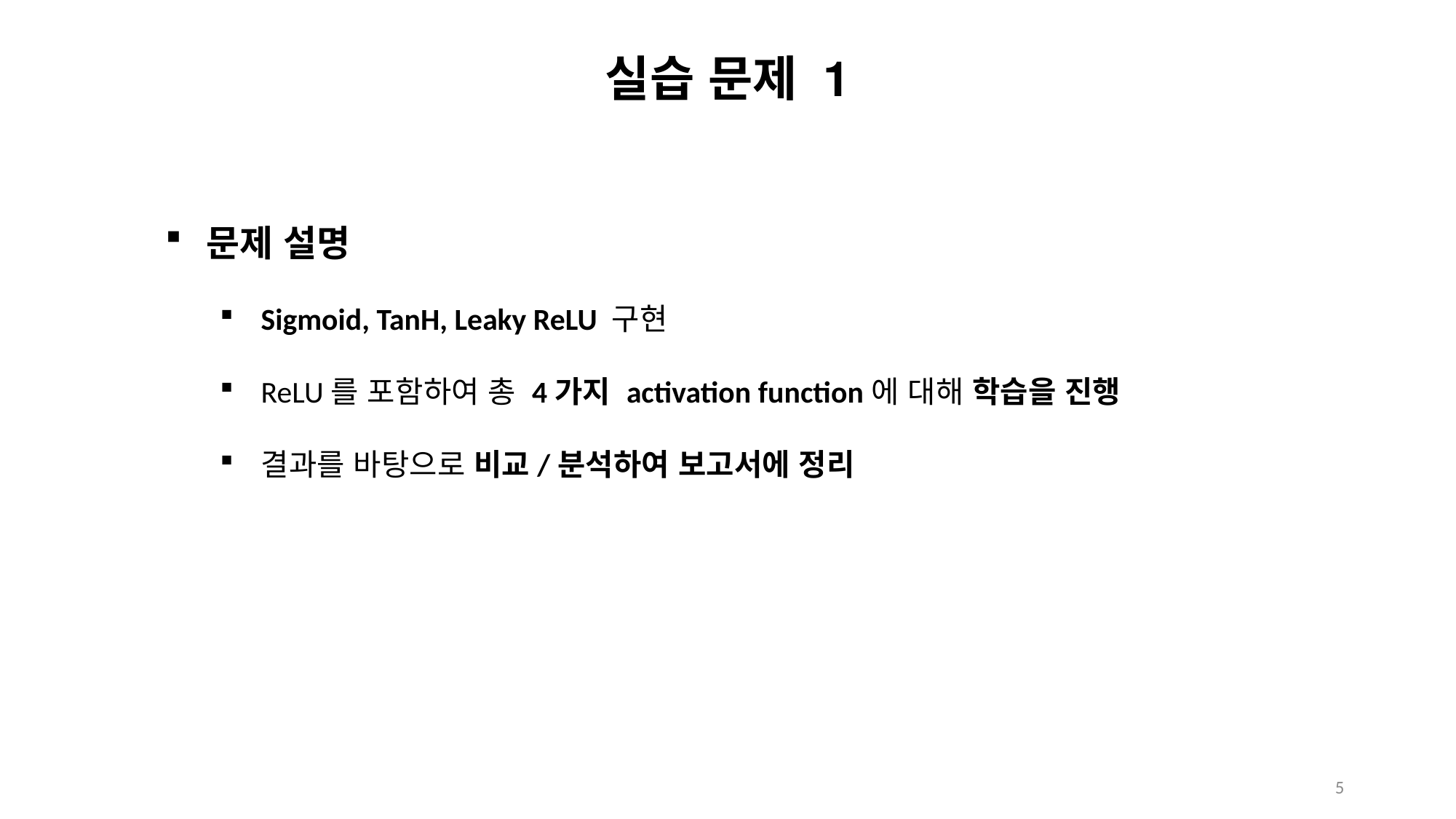

# 실습 문제 1
문제 설명
Sigmoid, TanH, Leaky ReLU 구현
ReLU를 포함하여 총 4가지 activation function에 대해 학습을 진행
결과를 바탕으로 비교/분석하여 보고서에 정리
5